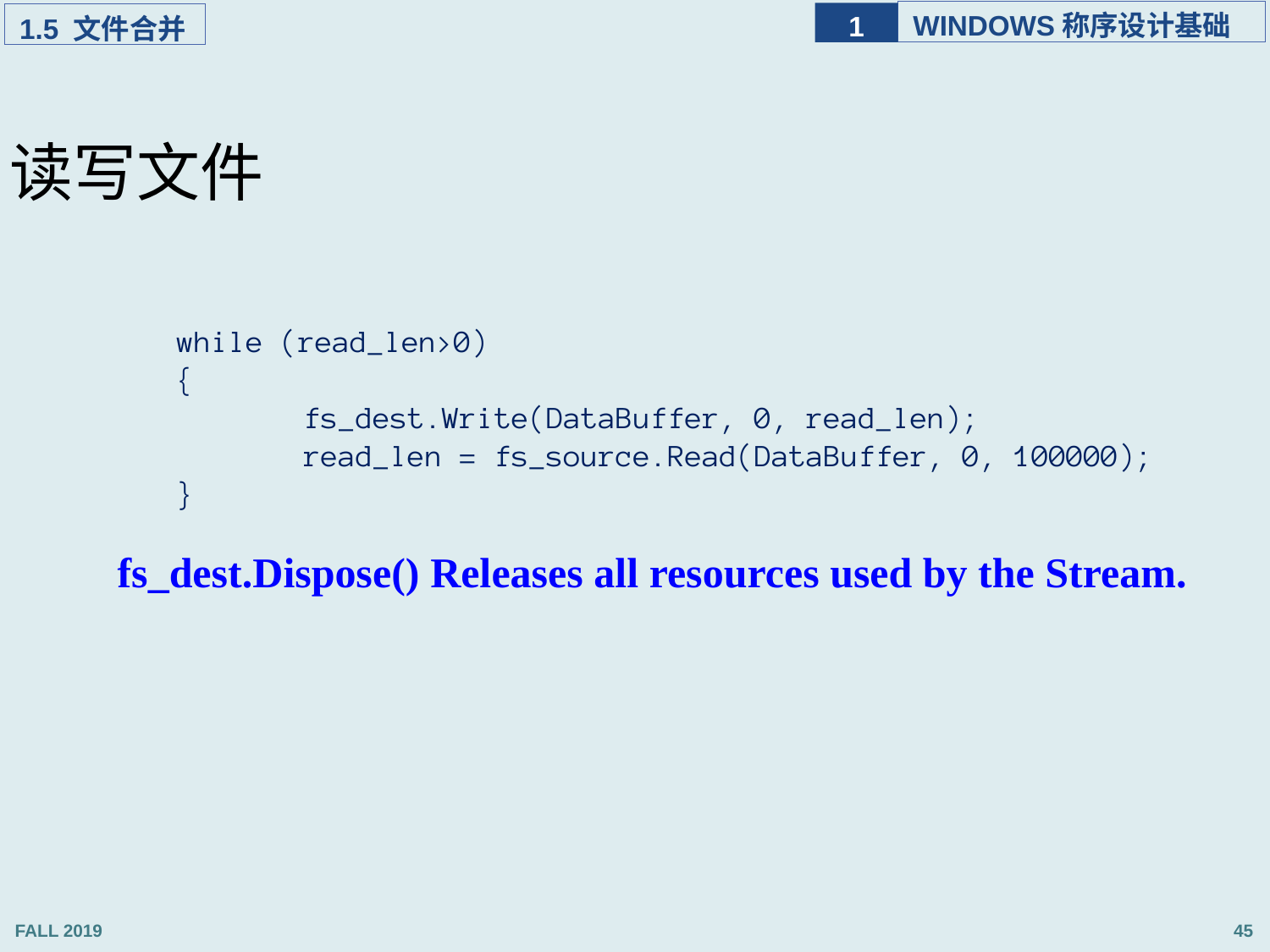

读写文件
while (read_len>0)
{
	fs_dest.Write(DataBuffer, 0, read_len);
	read_len = fs_source.Read(DataBuffer, 0, 100000);
}
fs_dest.Dispose() Releases all resources used by the Stream.